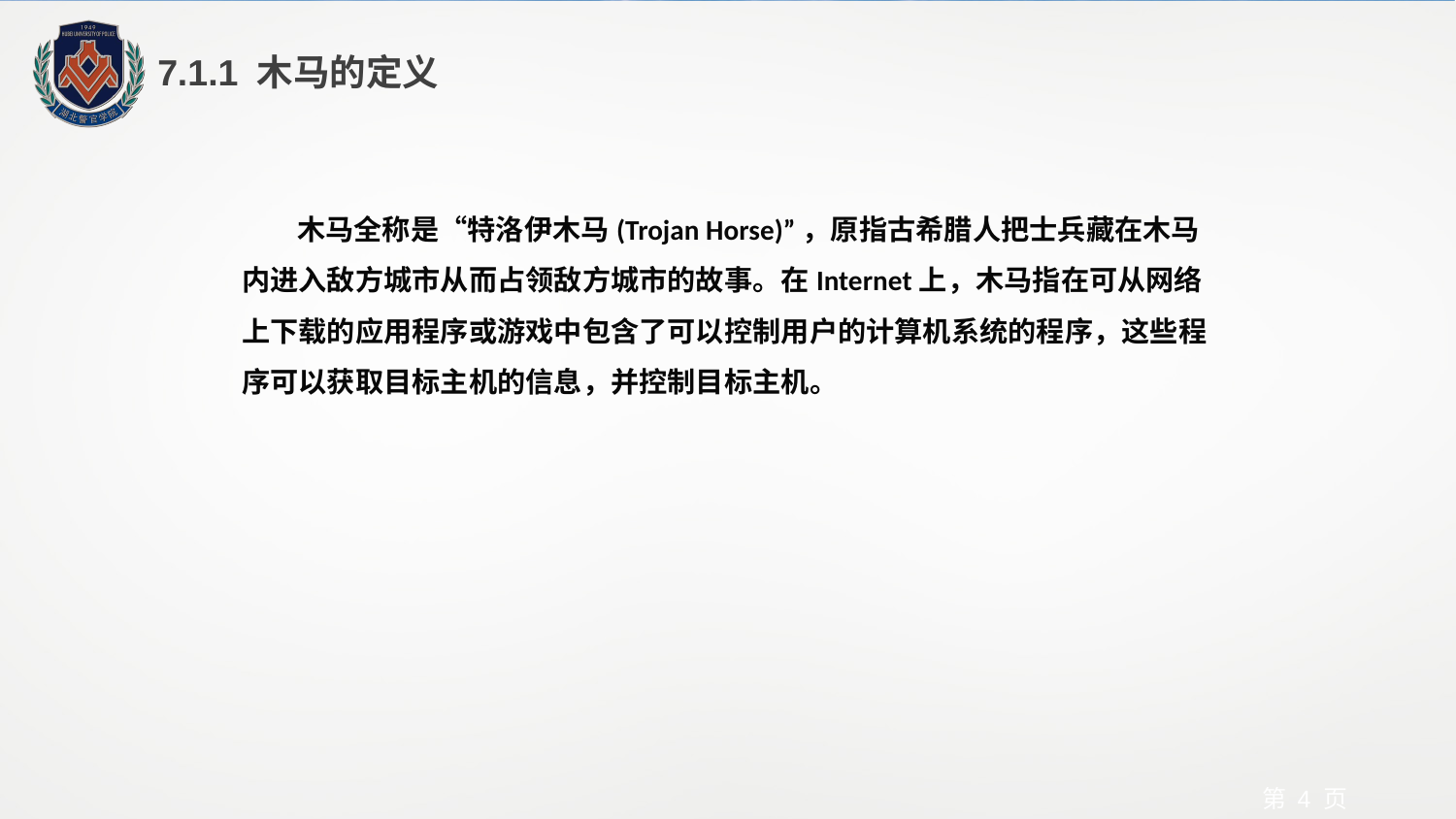

7.1.1 木马的定义
　　木马全称是“特洛伊木马(Trojan Horse)”，原指古希腊人把士兵藏在木马内进入敌方城市从而占领敌方城市的故事。在Internet上，木马指在可从网络上下载的应用程序或游戏中包含了可以控制用户的计算机系统的程序，这些程序可以获取目标主机的信息，并控制目标主机。